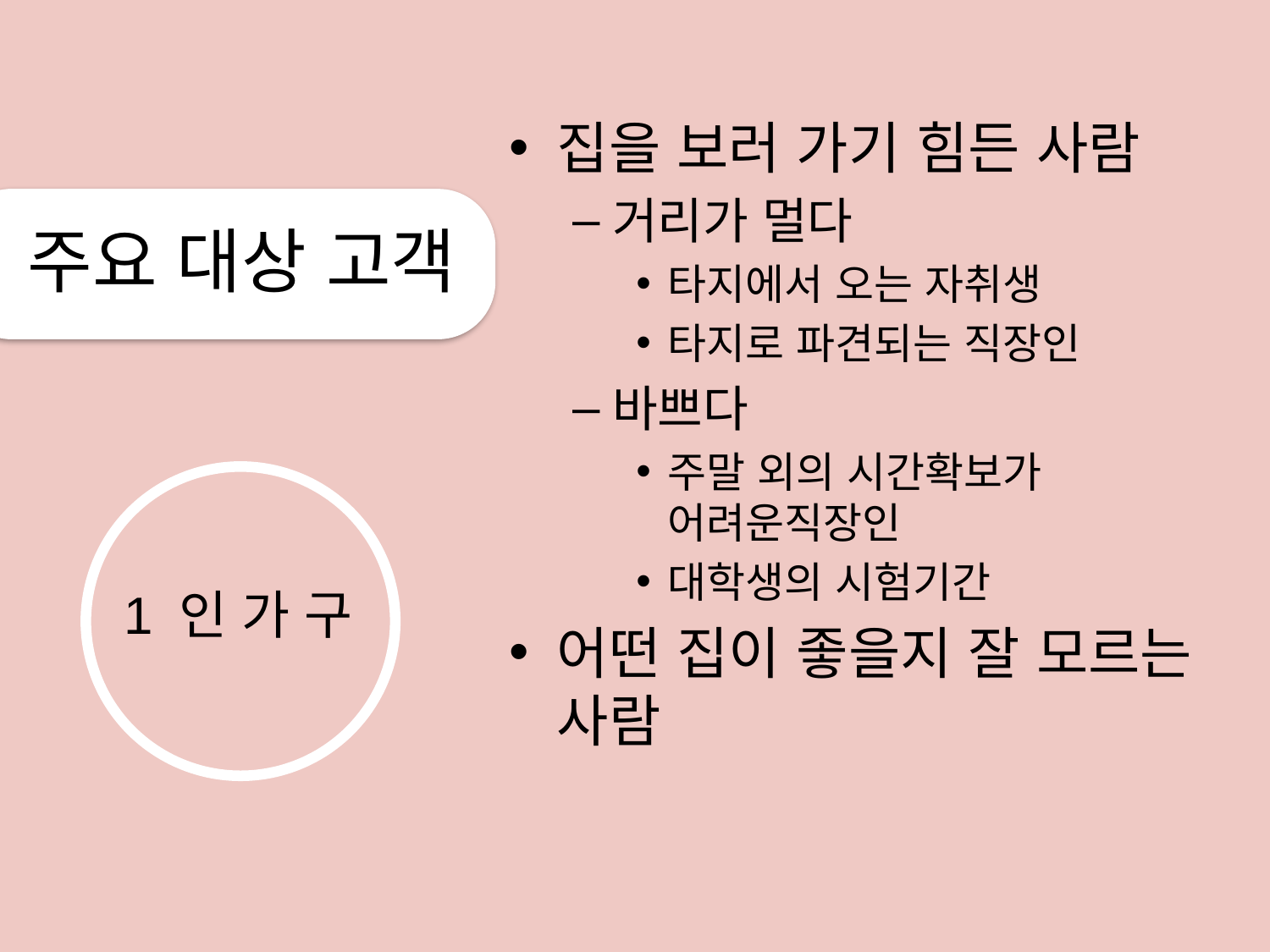

집을 보러 가기 힘든 사람
거리가 멀다
타지에서 오는 자취생
타지로 파견되는 직장인
바쁘다
주말 외의 시간확보가 어려운직장인
대학생의 시험기간
어떤 집이 좋을지 잘 모르는 사람
# 주요 대상 고객

1 인 가 구